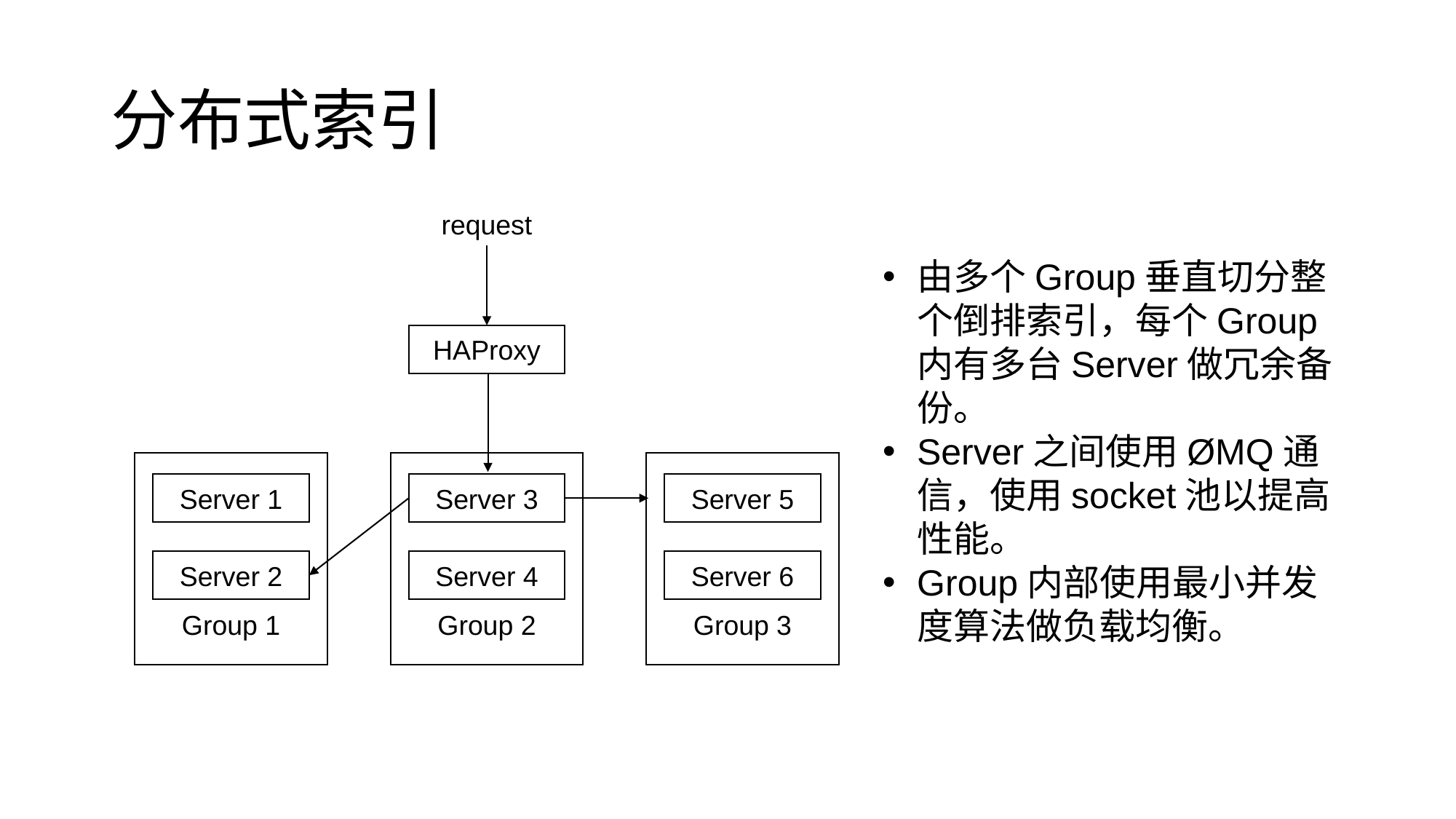

# 分布式索引
request
HAProxy

Group 1

Group 2

Group 3
Server 1
Server 3
Server 5
Server 2
Server 4
Server 6
由多个Group垂直切分整个倒排索引，每个Group内有多台Server做冗余备份。
Server之间使用ØMQ通信，使用socket池以提高性能。
Group内部使用最小并发度算法做负载均衡。